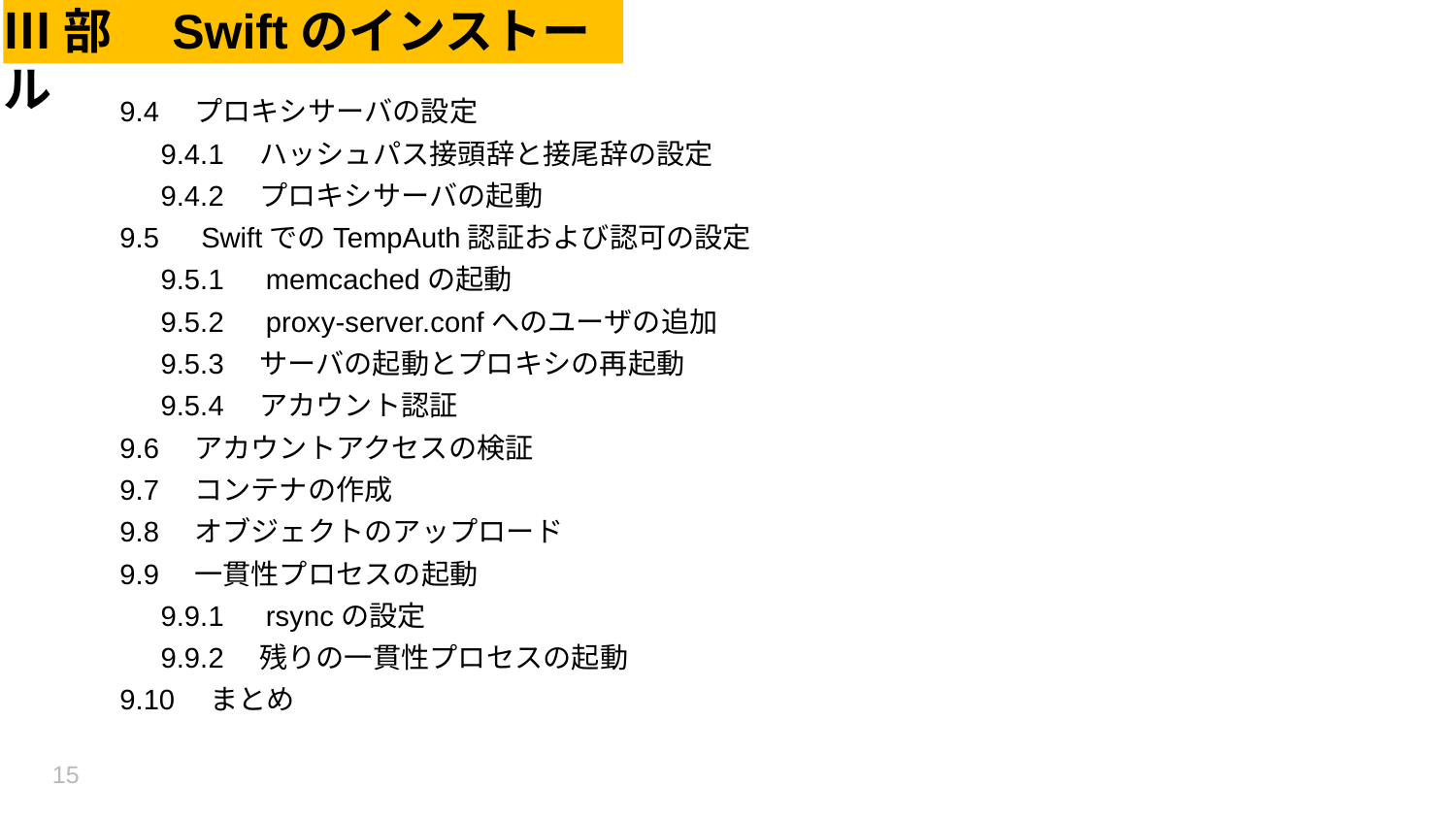

# Ⅲ部　Swiftのインストール

　　9.4　プロキシサーバの設定
　　　  9.4.1　ハッシュパス接頭辞と接尾辞の設定
　　　  9.4.2　プロキシサーバの起動
　　9.5　SwiftでのTempAuth認証および認可の設定
　　　  9.5.1　memcachedの起動
　　　  9.5.2　proxy-server.confへのユーザの追加
　　　  9.5.3　サーバの起動とプロキシの再起動
　　　  9.5.4　アカウント認証
　　9.6　アカウントアクセスの検証
　　9.7　コンテナの作成
　　9.8　オブジェクトのアップロード
　　9.9　一貫性プロセスの起動
　　　  9.9.1　rsyncの設定
　　　  9.9.2　残りの一貫性プロセスの起動
　　9.10　まとめ